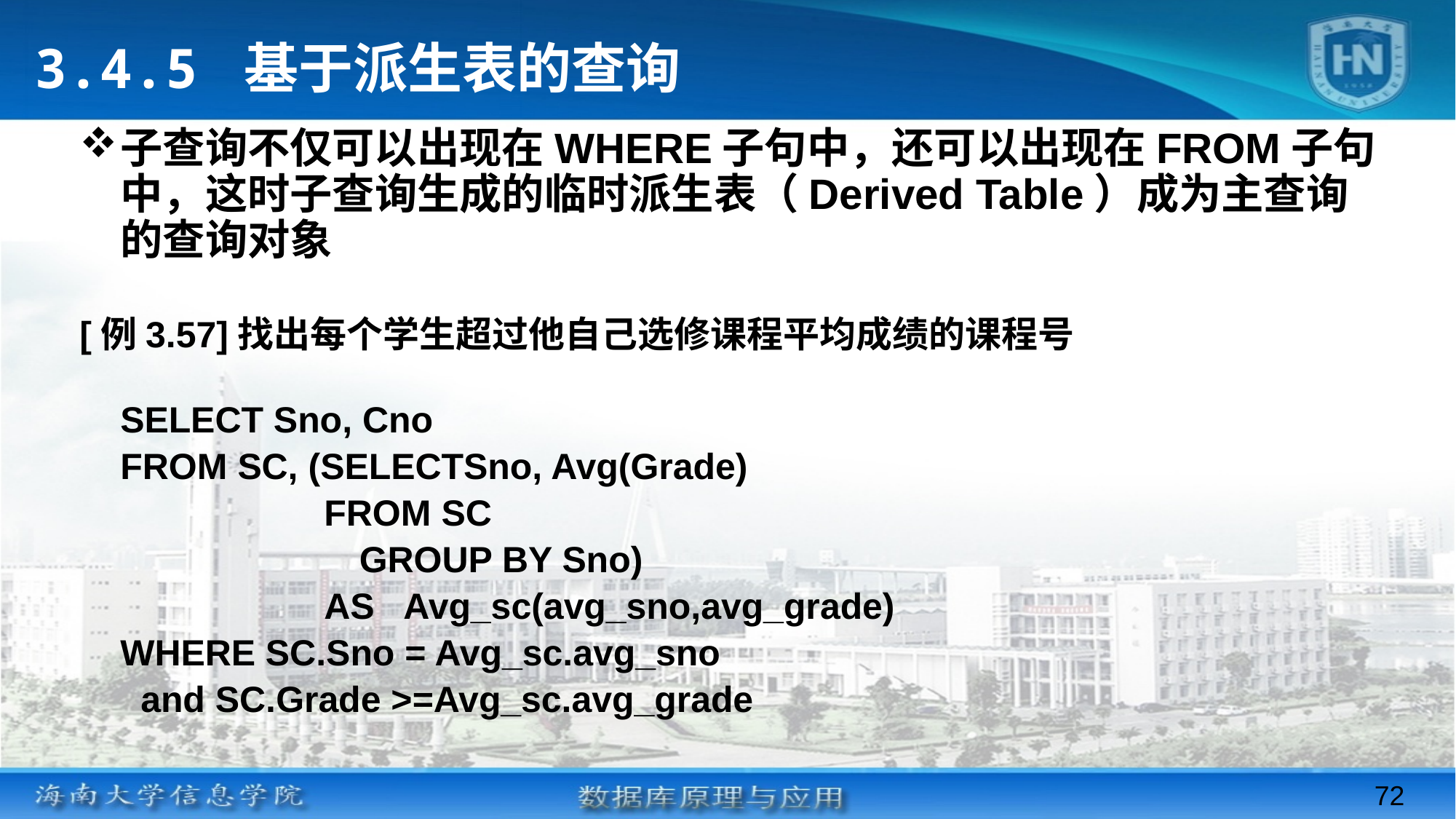

3.4.5 基于派生表的查询
子查询不仅可以出现在WHERE子句中，还可以出现在FROM子句中，这时子查询生成的临时派生表（Derived Table）成为主查询的查询对象

[例3.57]找出每个学生超过他自己选修课程平均成绩的课程号

    SELECT Sno, Cno
    FROM SC, (SELECTSno, Avg(Grade)
                        FROM SC
    			  GROUP BY Sno)
                        AS   Avg_sc(avg_sno,avg_grade)
    WHERE SC.Sno = Avg_sc.avg_sno
      and SC.Grade >=Avg_sc.avg_grade